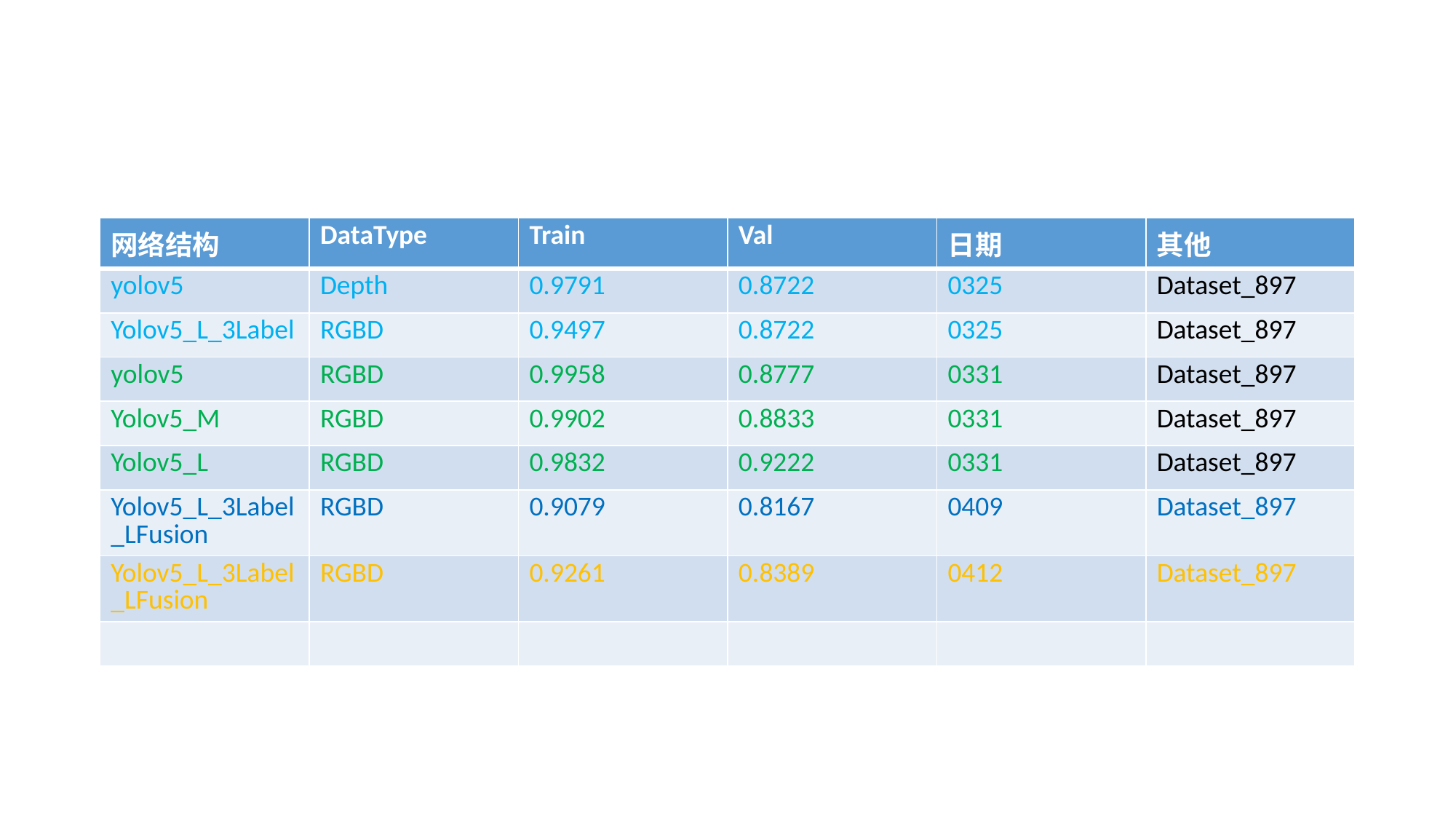

#
| 网络结构 | DataType | Train | Val | 日期 | 其他 |
| --- | --- | --- | --- | --- | --- |
| yolov5 | Depth | 0.9791 | 0.8722 | 0325 | Dataset\_897 |
| Yolov5\_L\_3Label | RGBD | 0.9497 | 0.8722 | 0325 | Dataset\_897 |
| yolov5 | RGBD | 0.9958 | 0.8777 | 0331 | Dataset\_897 |
| Yolov5\_M | RGBD | 0.9902 | 0.8833 | 0331 | Dataset\_897 |
| Yolov5\_L | RGBD | 0.9832 | 0.9222 | 0331 | Dataset\_897 |
| Yolov5\_L\_3Label \_LFusion | RGBD | 0.9079 | 0.8167 | 0409 | Dataset\_897 |
| Yolov5\_L\_3Label \_LFusion | RGBD | 0.9261 | 0.8389 | 0412 | Dataset\_897 |
|  |  |  |  |  |  |